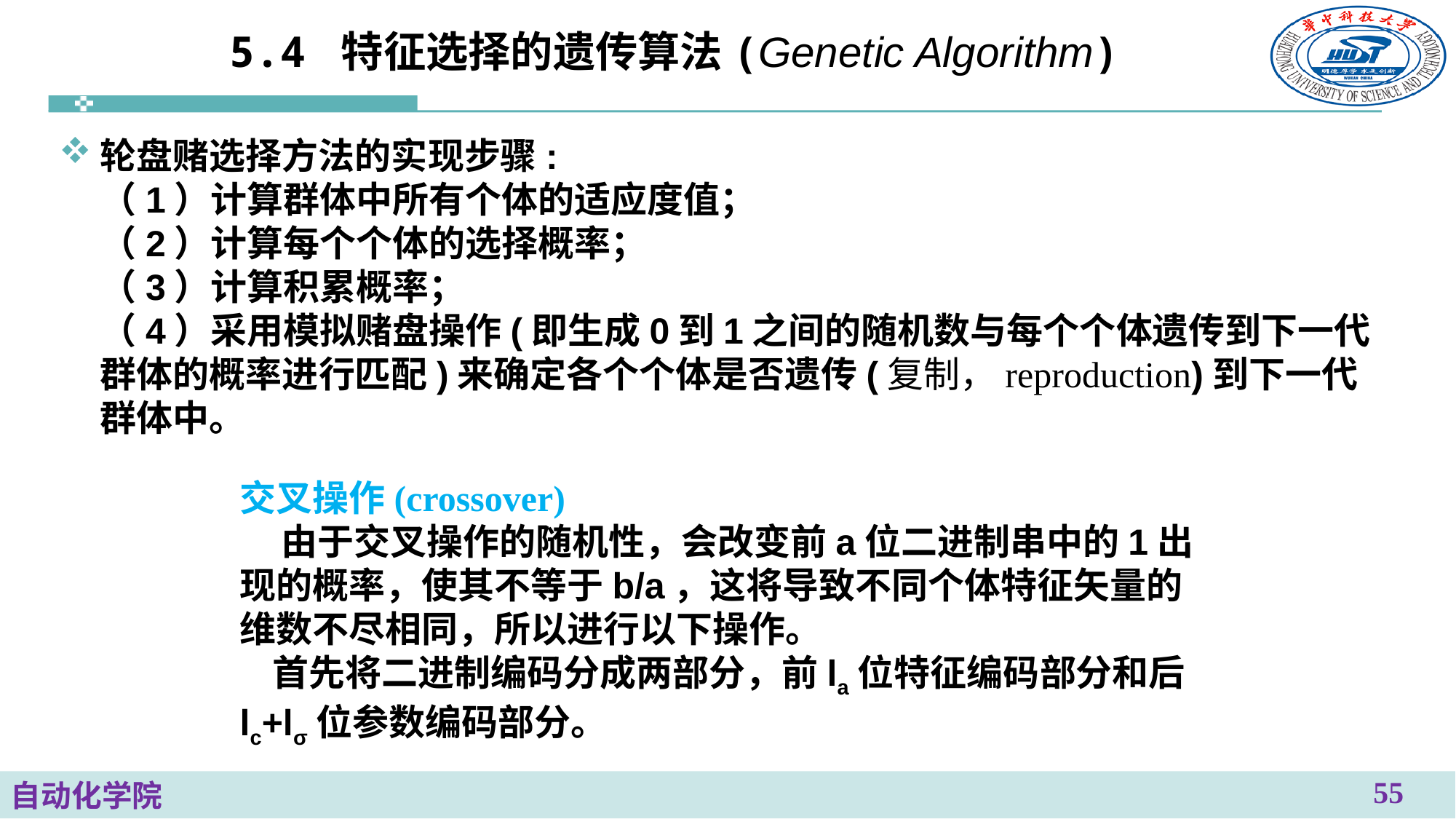

# 5.4 特征选择的遗传算法(Genetic Algorithm)
轮盘赌选择方法的实现步骤:
（1）计算群体中所有个体的适应度值；
（2）计算每个个体的选择概率；
（3）计算积累概率；
（4）采用模拟赌盘操作(即生成0到1之间的随机数与每个个体遗传到下一代群体的概率进行匹配)来确定各个个体是否遗传(复制，reproduction)到下一代群体中。

交叉操作(crossover)
    由于交叉操作的随机性，会改变前a位二进制串中的1出现的概率，使其不等于b/a，这将导致不同个体特征矢量的维数不尽相同，所以进行以下操作。 
    首先将二进制编码分成两部分，前la位特征编码部分和后lc+lσ位参数编码部分。
55